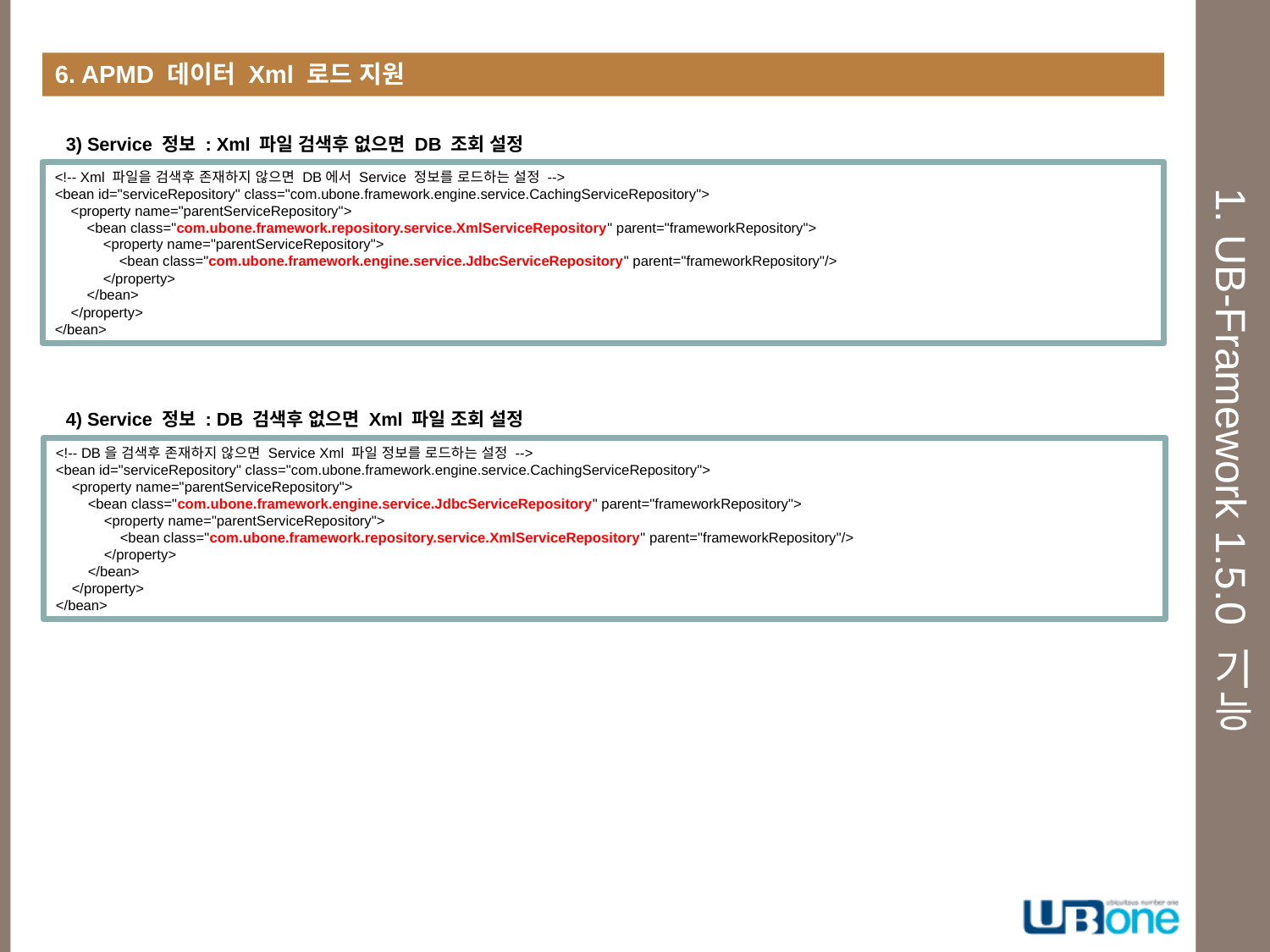

6. APMD 데이터 Xml 로드 지원
# 1. UB-Framework 1.5.0 기능
3) Service 정보 : Xml 파일 검색후 없으면 DB 조회 설정
<!-- Xml 파일을 검색후 존재하지 않으면 DB에서 Service 정보를 로드하는 설정 -->
<bean id="serviceRepository" class="com.ubone.framework.engine.service.CachingServiceRepository">
    <property name="parentServiceRepository">
        <bean class="com.ubone.framework.repository.service.XmlServiceRepository" parent="frameworkRepository">
            <property name="parentServiceRepository">
                <bean class="com.ubone.framework.engine.service.JdbcServiceRepository" parent="frameworkRepository"/>
            </property>
        </bean>
    </property>
</bean>
4) Service 정보 : DB 검색후 없으면 Xml 파일 조회 설정
<!-- DB을 검색후 존재하지 않으면 Service Xml 파일 정보를 로드하는 설정 -->
<bean id="serviceRepository" class="com.ubone.framework.engine.service.CachingServiceRepository">
    <property name="parentServiceRepository">
        <bean class="com.ubone.framework.engine.service.JdbcServiceRepository" parent="frameworkRepository">
            <property name="parentServiceRepository">
                <bean class="com.ubone.framework.repository.service.XmlServiceRepository" parent="frameworkRepository"/>
            </property>
        </bean>
    </property>
</bean>